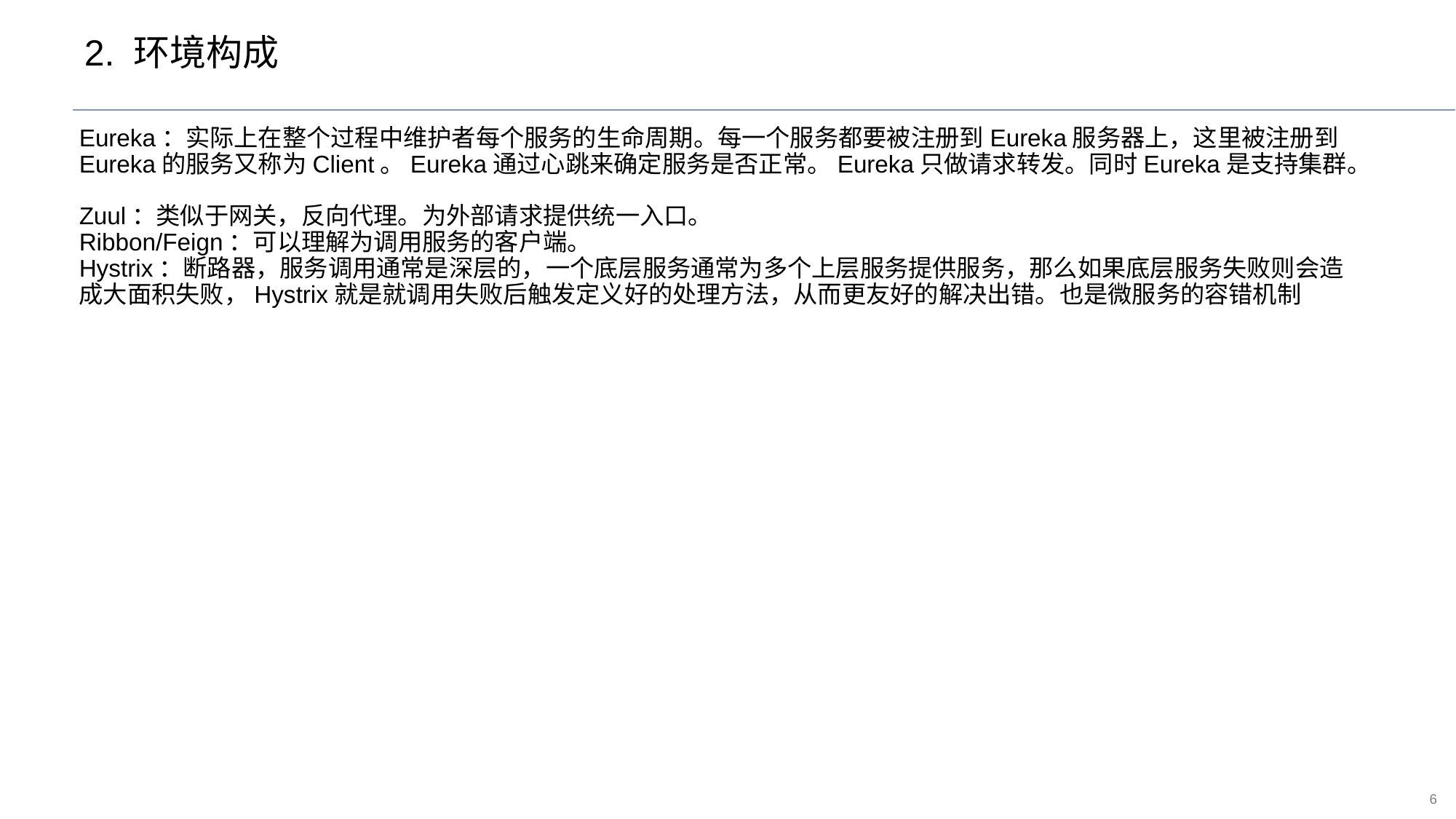

# 2. 环境构成
Eureka：实际上在整个过程中维护者每个服务的生命周期。每一个服务都要被注册到Eureka服务器上，这里被注册到Eureka的服务又称为Client。Eureka通过心跳来确定服务是否正常。Eureka只做请求转发。同时Eureka是支持集群。
Zuul：类似于网关，反向代理。为外部请求提供统一入口。 
Ribbon/Feign：可以理解为调用服务的客户端。 
Hystrix：断路器，服务调用通常是深层的，一个底层服务通常为多个上层服务提供服务，那么如果底层服务失败则会造成大面积失败，Hystrix就是就调用失败后触发定义好的处理方法，从而更友好的解决出错。也是微服务的容错机制